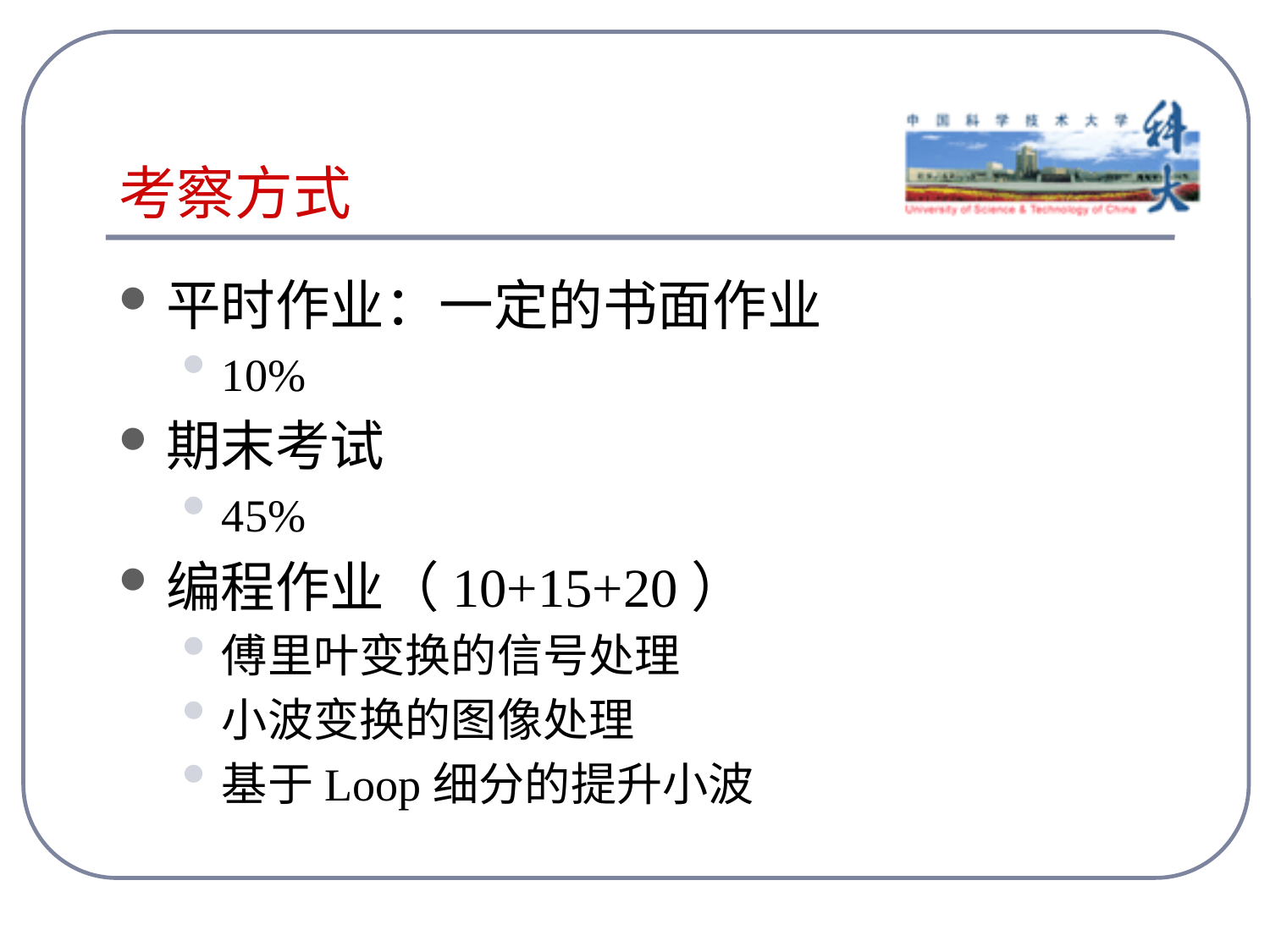

# 考察方式
平时作业：一定的书面作业
10%
期末考试
45%
编程作业（10+15+20）
傅里叶变换的信号处理
小波变换的图像处理
基于Loop细分的提升小波